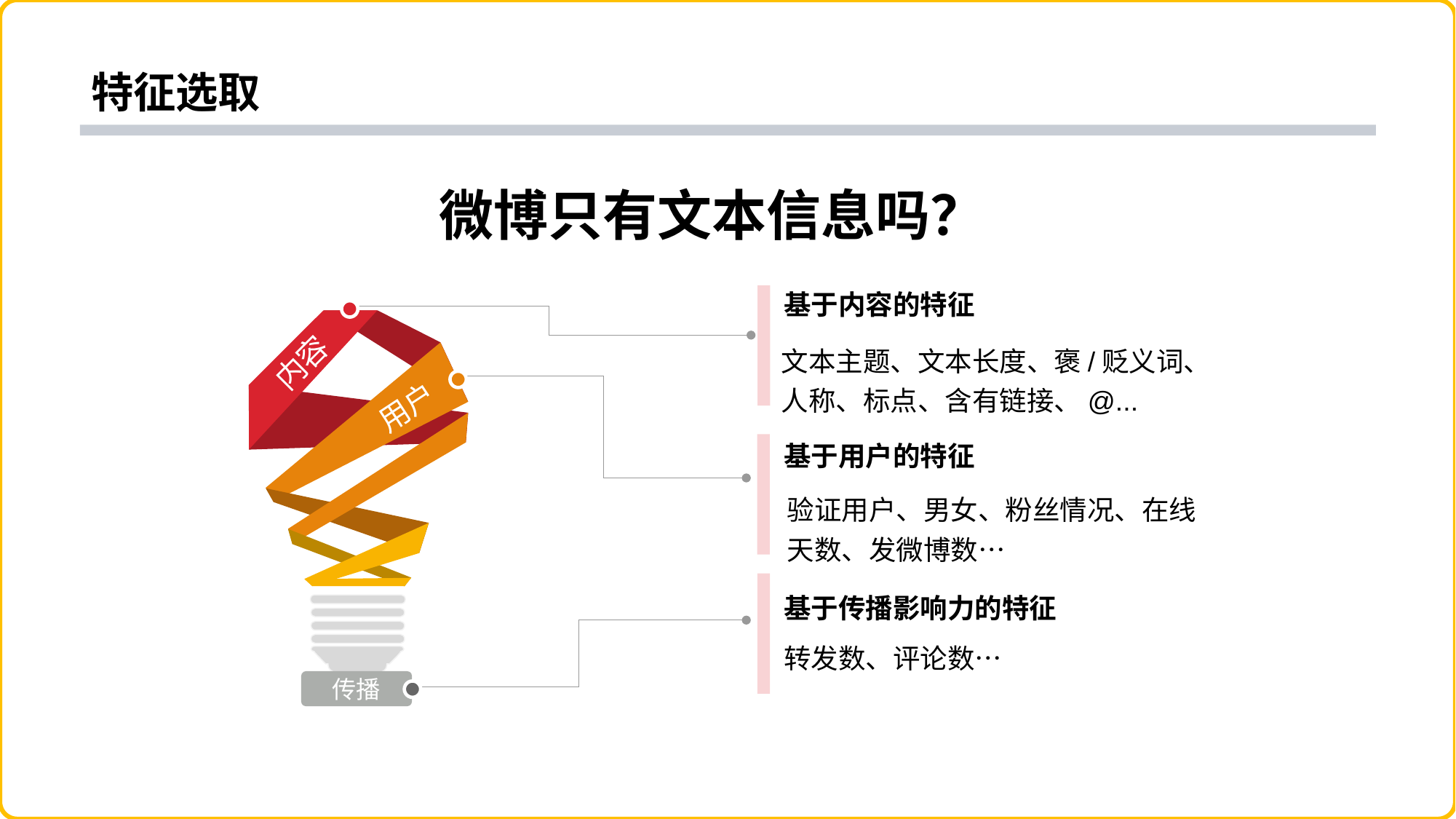

# 特征选取

微博只有文本信息吗？
基于内容的特征

内容
文本主题、文本长度、褒/贬义词、人称、标点、含有链接、@...

用户
基于用户的特征
验证用户、男女、粉丝情况、在线天数、发微博数…
基于传播影响力的特征
转发数、评论数…
传播